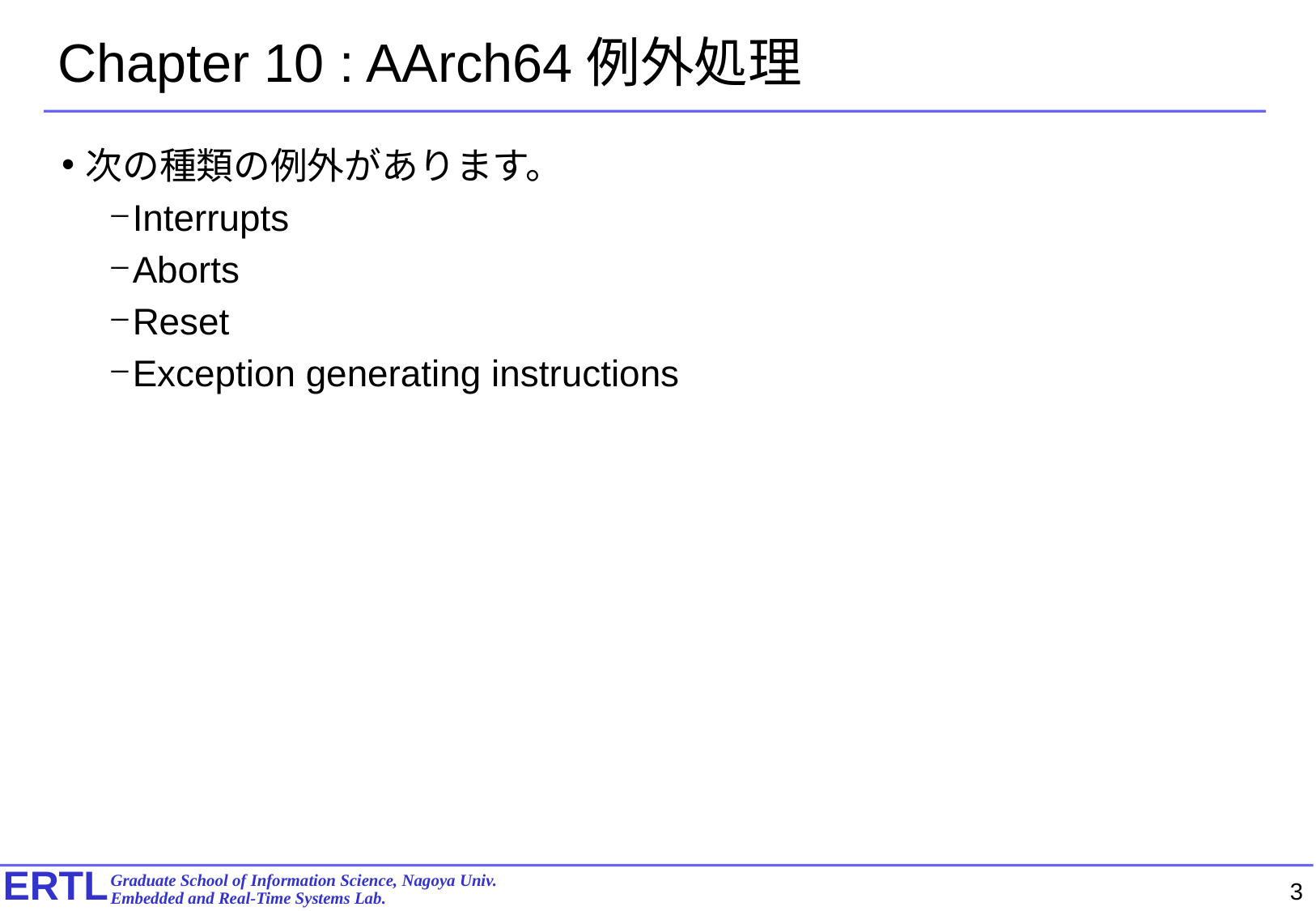

# Chapter 10 : AArch64例外処理
次の種類の例外があります。
Interrupts
Aborts
Reset
Exception generating instructions

3